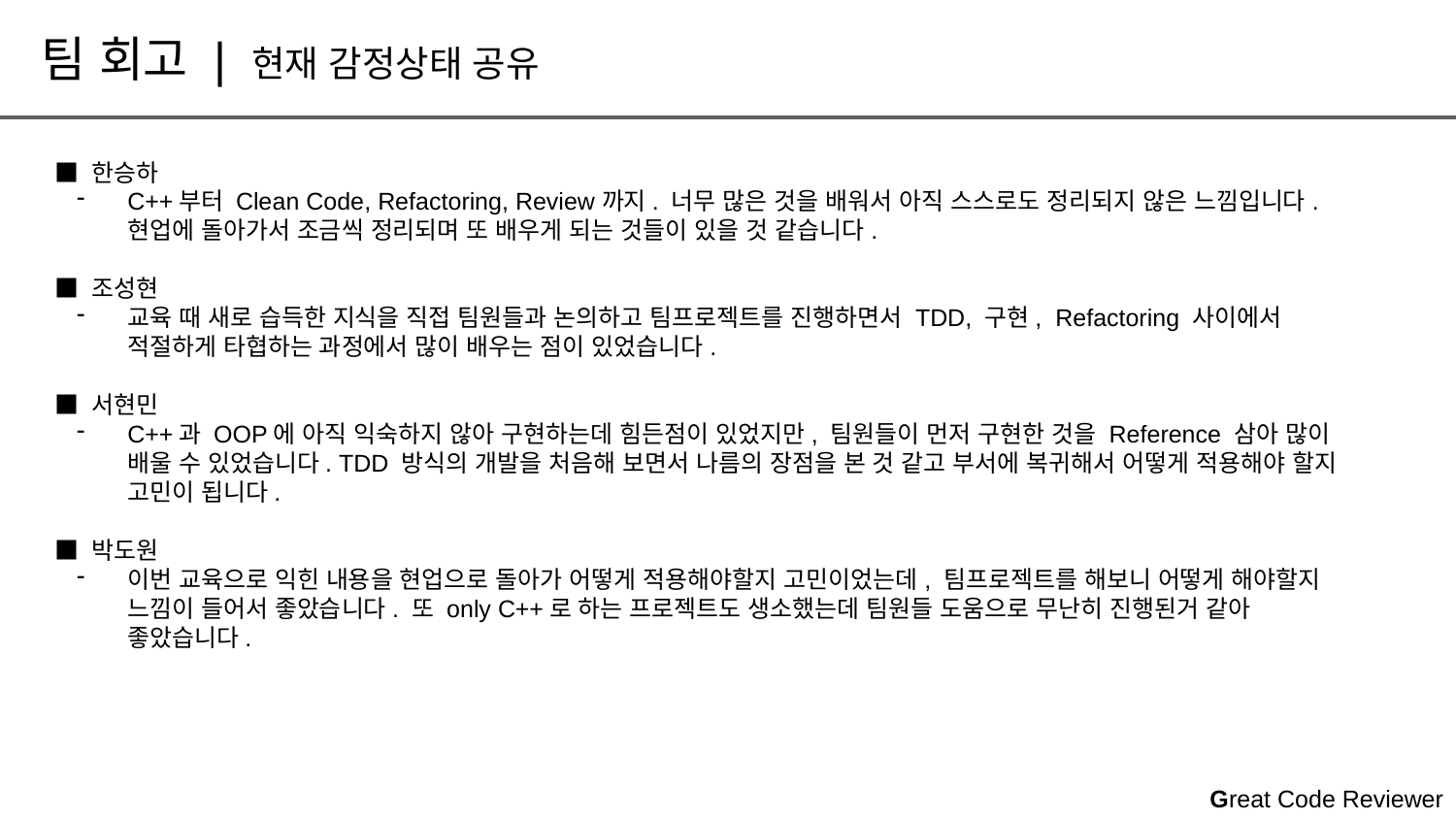

팀 회고 | 현재 감정상태 공유
■ 한승하
C++부터 Clean Code, Refactoring, Review까지. 너무 많은 것을 배워서 아직 스스로도 정리되지 않은 느낌입니다. 현업에 돌아가서 조금씩 정리되며 또 배우게 되는 것들이 있을 것 같습니다.

■ 조성현
교육 때 새로 습득한 지식을 직접 팀원들과 논의하고 팀프로젝트를 진행하면서 TDD, 구현,  Refactoring 사이에서 적절하게 타협하는 과정에서 많이 배우는 점이 있었습니다.

■ 서현민
C++과 OOP에 아직 익숙하지 않아 구현하는데 힘든점이 있었지만, 팀원들이 먼저 구현한 것을 Reference 삼아 많이 배울 수 있었습니다. TDD 방식의 개발을 처음해 보면서 나름의 장점을 본 것 같고 부서에 복귀해서 어떻게 적용해야 할지 고민이 됩니다.

■ 박도원
이번 교육으로 익힌 내용을 현업으로 돌아가 어떻게 적용해야할지 고민이었는데, 팀프로젝트를 해보니 어떻게 해야할지 느낌이 들어서 좋았습니다. 또 only C++로 하는 프로젝트도 생소했는데 팀원들 도움으로 무난히 진행된거 같아 좋았습니다.
Great Code Reviewer